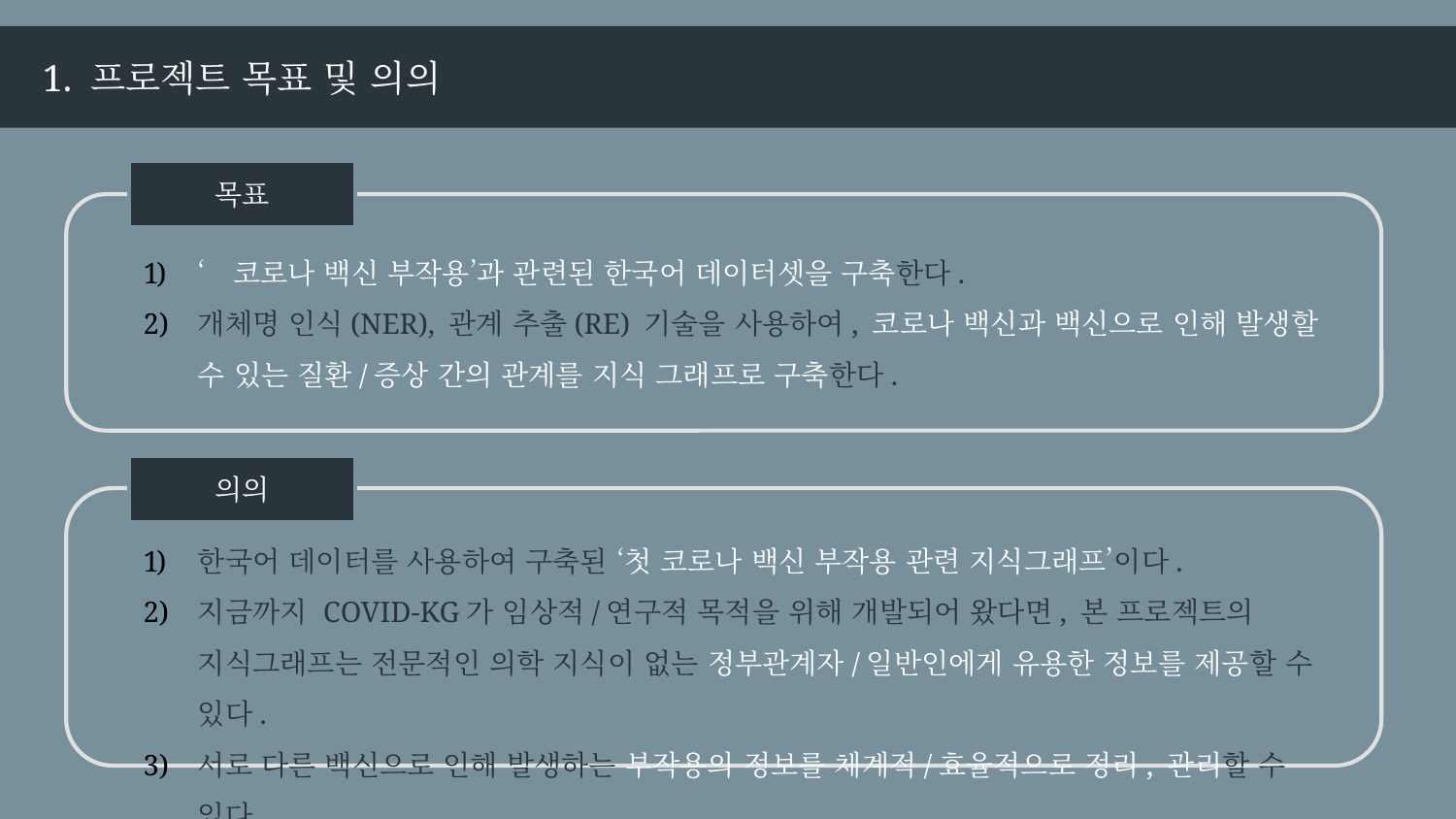

1. 프로젝트 목표 및 의의
목표

‘코로나 백신 부작용’과 관련된 한국어 데이터셋을 구축한다.
개체명 인식(NER), 관계 추출(RE) 기술을 사용하여, 코로나 백신과 백신으로 인해 발생할 수 있는 질환/증상 간의 관계를 지식 그래프로 구축한다.
의의

한국어 데이터를 사용하여 구축된 ‘첫 코로나 백신 부작용 관련 지식그래프’이다.
지금까지 COVID-KG가 임상적/연구적 목적을 위해 개발되어 왔다면, 본 프로젝트의 지식그래프는 전문적인 의학 지식이 없는 정부관계자/일반인에게 유용한 정보를 제공할 수 있다.
서로 다른 백신으로 인해 발생하는 부작용의 정보를 체계적/효율적으로 정리, 관리할 수 있다.